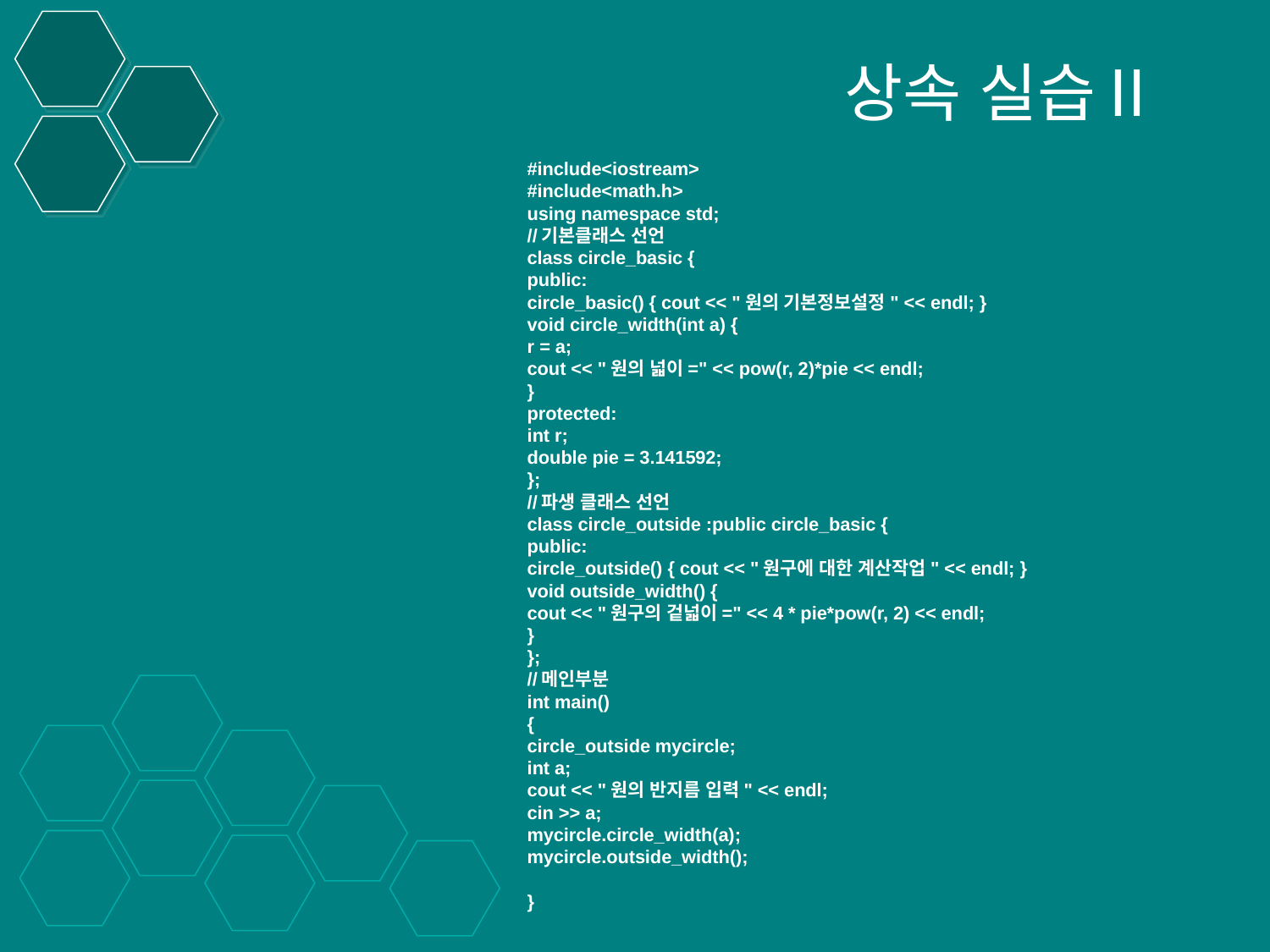

# 상속 실습Ⅱ
#include<iostream>
#include<math.h>
using namespace std;
//기본클래스 선언
class circle_basic {
public:
circle_basic() { cout << "원의 기본정보설정" << endl; }
void circle_width(int a) {
r = a;
cout << "원의 넓이=" << pow(r, 2)*pie << endl;
}
protected:
int r;
double pie = 3.141592;
};
//파생 클래스 선언
class circle_outside :public circle_basic {
public:
circle_outside() { cout << "원구에 대한 계산작업" << endl; }
void outside_width() {
cout << "원구의 겉넓이=" << 4 * pie*pow(r, 2) << endl;
}
};
//메인부분
int main()
{
circle_outside mycircle;
int a;
cout << "원의 반지름 입력" << endl;
cin >> a;
mycircle.circle_width(a);
mycircle.outside_width();

}